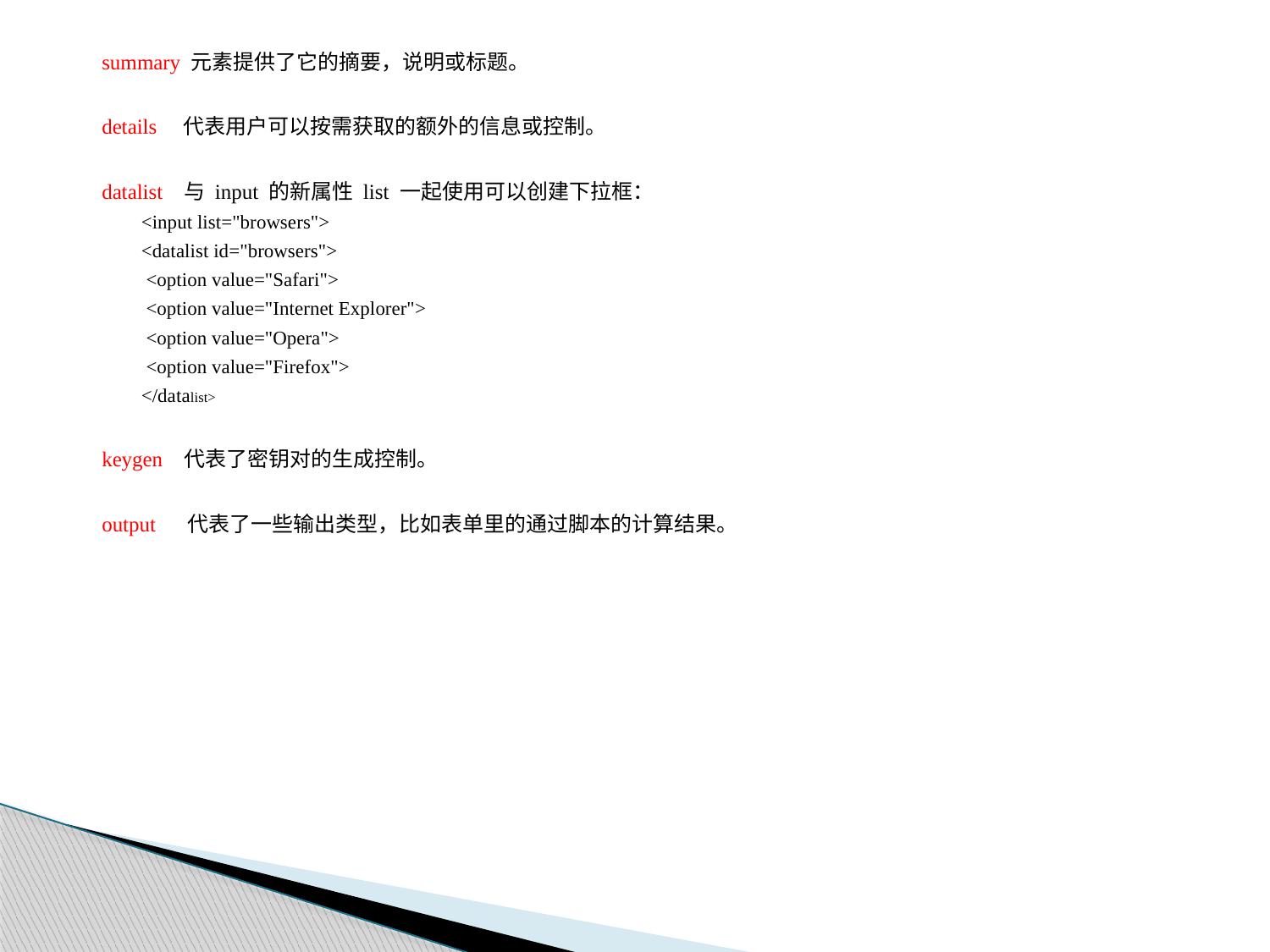

summary 元素提供了它的摘要，说明或标题。

details    代表用户可以按需获取的额外的信息或控制。

datalist   与 input 的新属性 list 一起使用可以创建下拉框：
<input list="browsers">
<datalist id="browsers">
 <option value="Safari">
 <option value="Internet Explorer">
 <option value="Opera">
 <option value="Firefox">
</datalist>

keygen   代表了密钥对的生成控制。

output     代表了一些输出类型，比如表单里的通过脚本的计算结果。